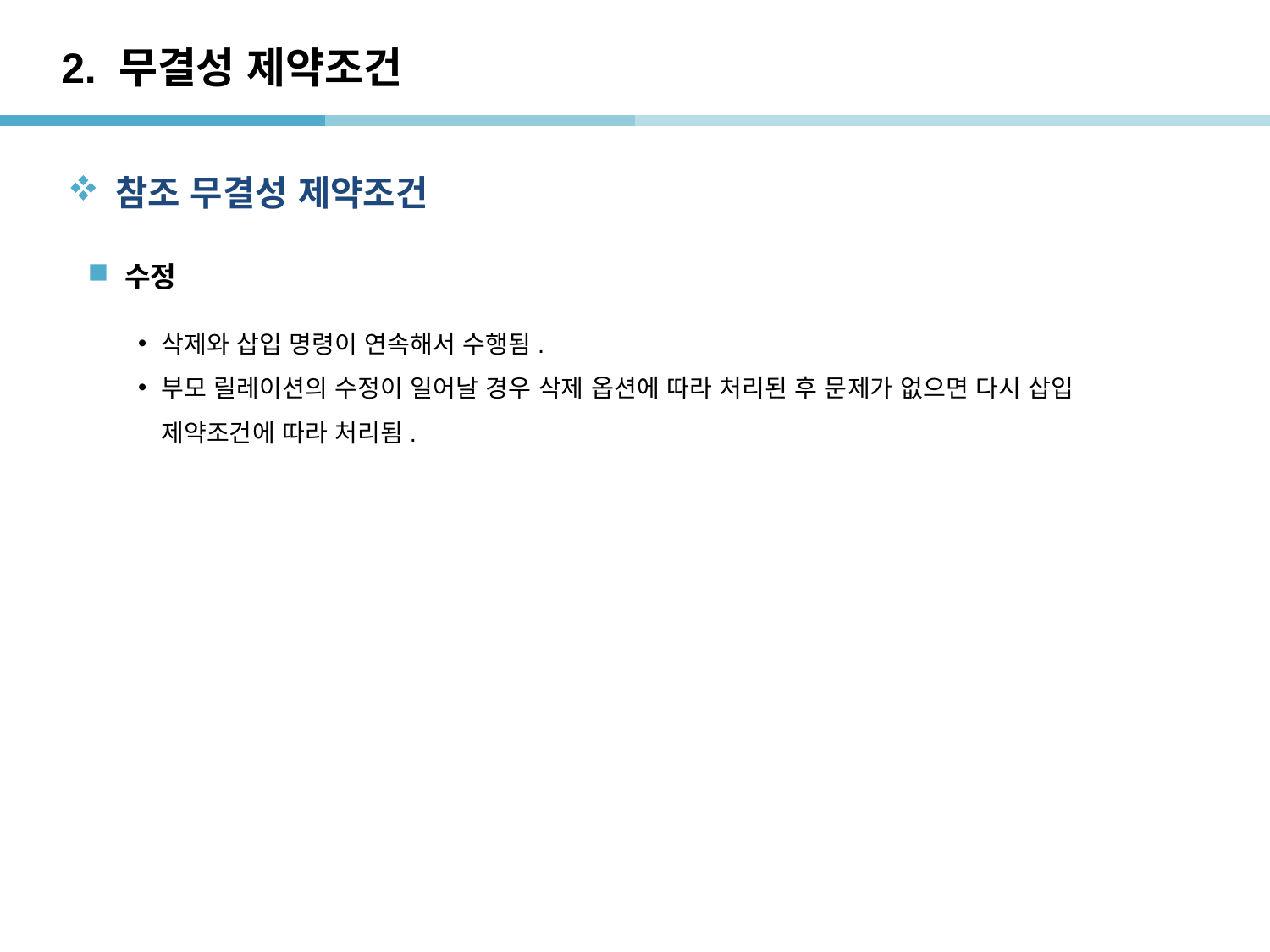

# 2. 무결성 제약조건
참조 무결성 제약조건
수정
삭제와 삽입 명령이 연속해서 수행됨.
부모 릴레이션의 수정이 일어날 경우 삭제 옵션에 따라 처리된 후 문제가 없으면 다시 삽입 제약조건에 따라 처리됨.